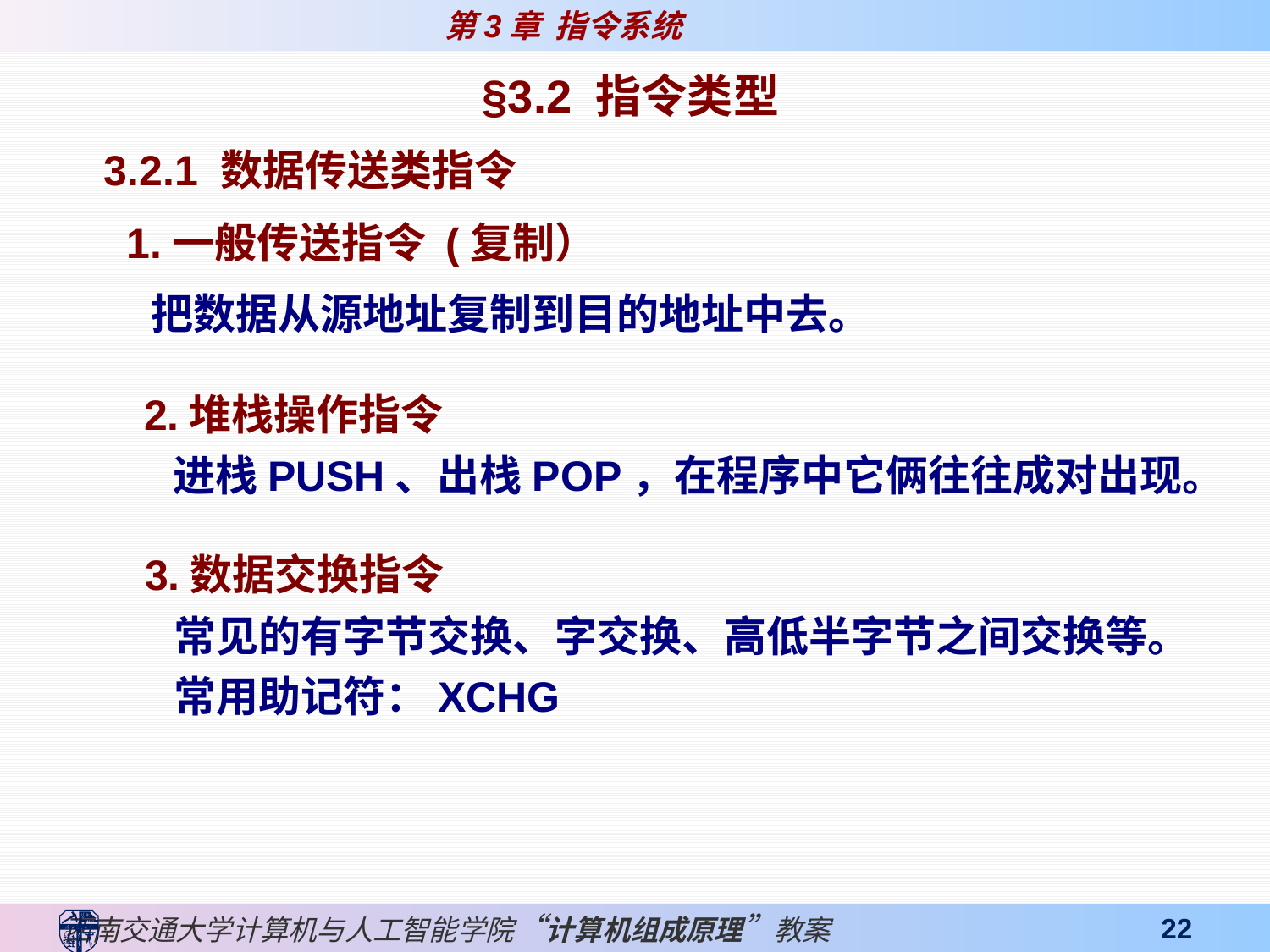

§3.2 指令类型
3.2.1 数据传送类指令
  1.一般传送指令 (复制）
    把数据从源地址复制到目的地址中去。
2.堆栈操作指令
  进栈PUSH、出栈POP，在程序中它俩往往成对出现。
3.数据交换指令
  常见的有字节交换、字交换、高低半字节之间交换等。
  常用助记符：XCHG